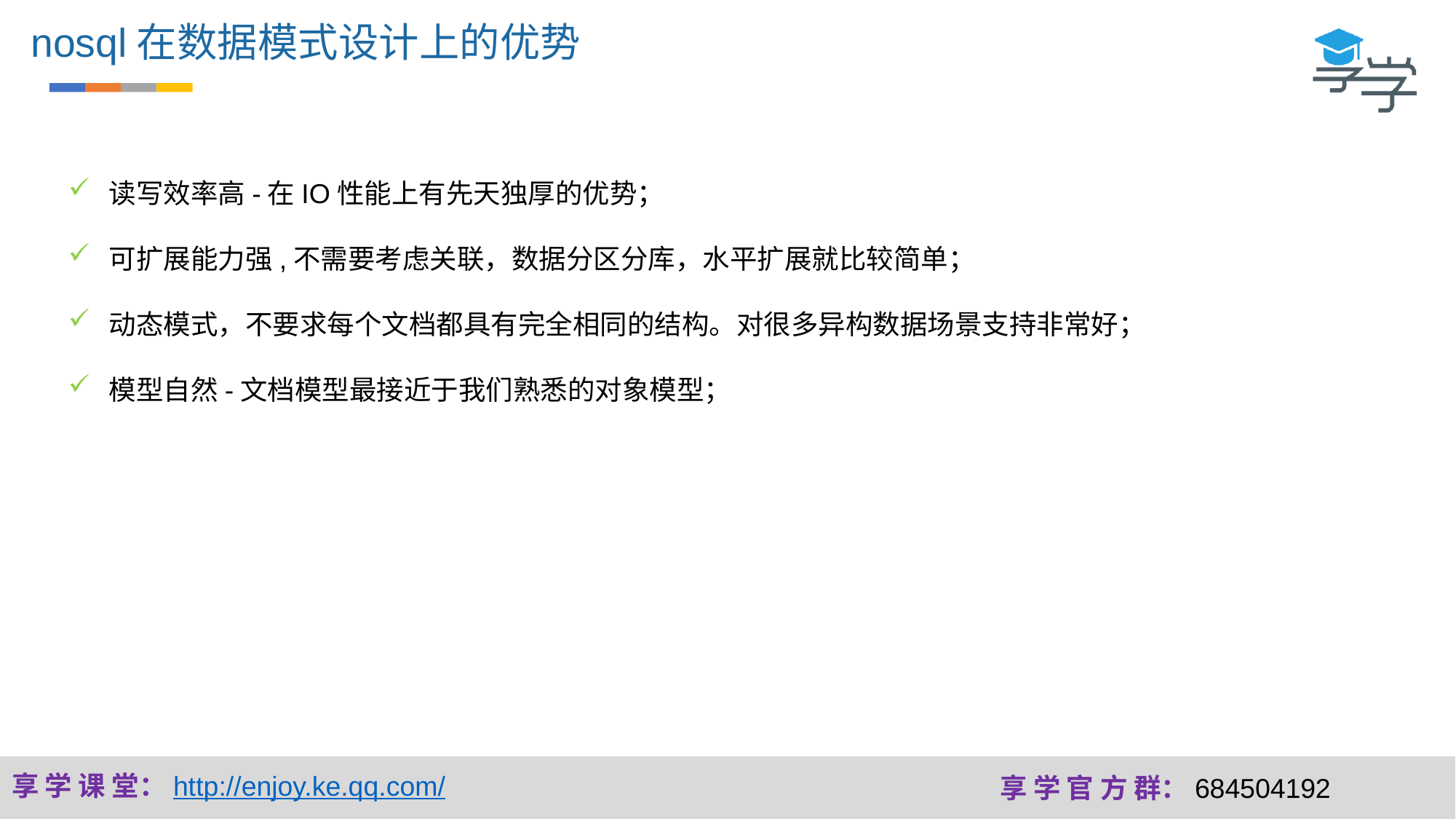

nosql在数据模式设计上的优势

读写效率高-在IO性能上有先天独厚的优势；
可扩展能力强,不需要考虑关联，数据分区分库，水平扩展就比较简单；
动态模式，不要求每个文档都具有完全相同的结构。对很多异构数据场景支持非常好；
模型自然-文档模型最接近于我们熟悉的对象模型；